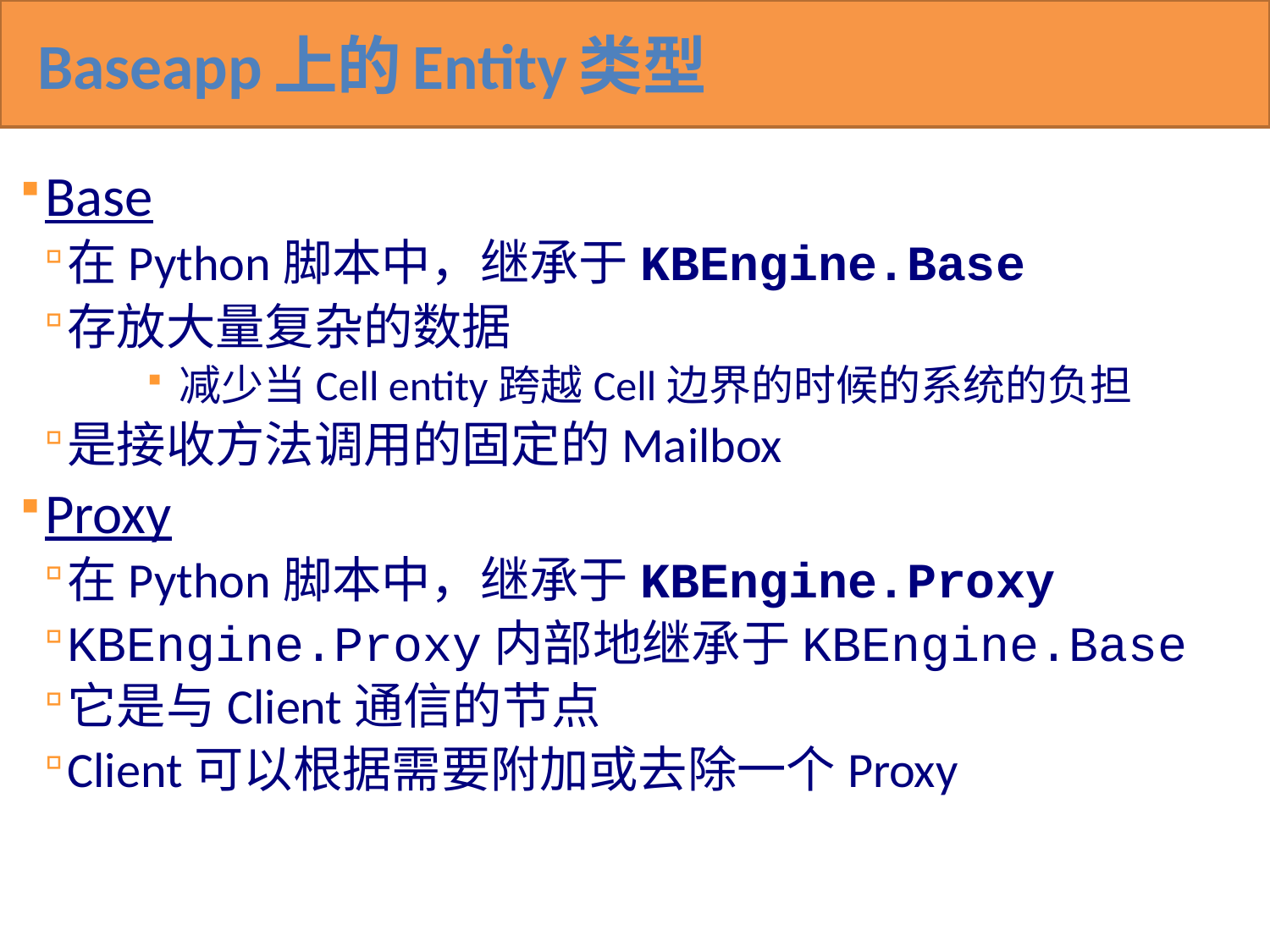

# Baseapp上的Entity类型
Base
在Python脚本中，继承于KBEngine.Base
存放大量复杂的数据
减少当Cell entity跨越Cell边界的时候的系统的负担
是接收方法调用的固定的Mailbox
Proxy
在Python脚本中，继承于KBEngine.Proxy
KBEngine.Proxy内部地继承于KBEngine.Base
它是与Client通信的节点
Client可以根据需要附加或去除一个Proxy